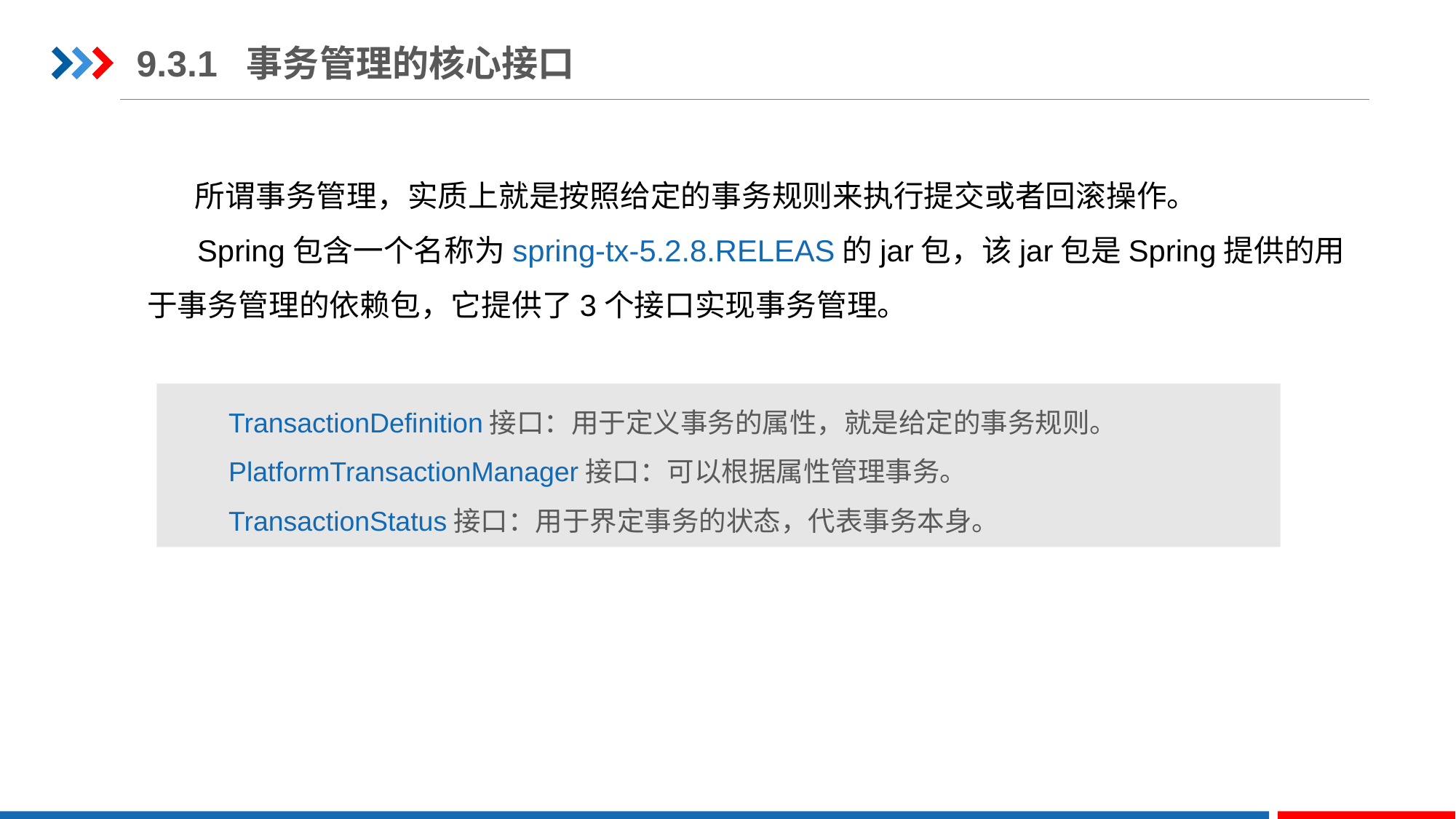

9.3.1  事务管理的核心接口
      所谓事务管理，实质上就是按照给定的事务规则来执行提交或者回滚操作。
      Spring包含一个名称为spring-tx-5.2.8.RELEAS的jar包，该jar包是Spring提供的用于事务管理的依赖包，它提供了3个接口实现事务管理。
        TransactionDefinition接口：用于定义事务的属性，就是给定的事务规则。
        PlatformTransactionManager接口：可以根据属性管理事务。
        TransactionStatus接口：用于界定事务的状态，代表事务本身。